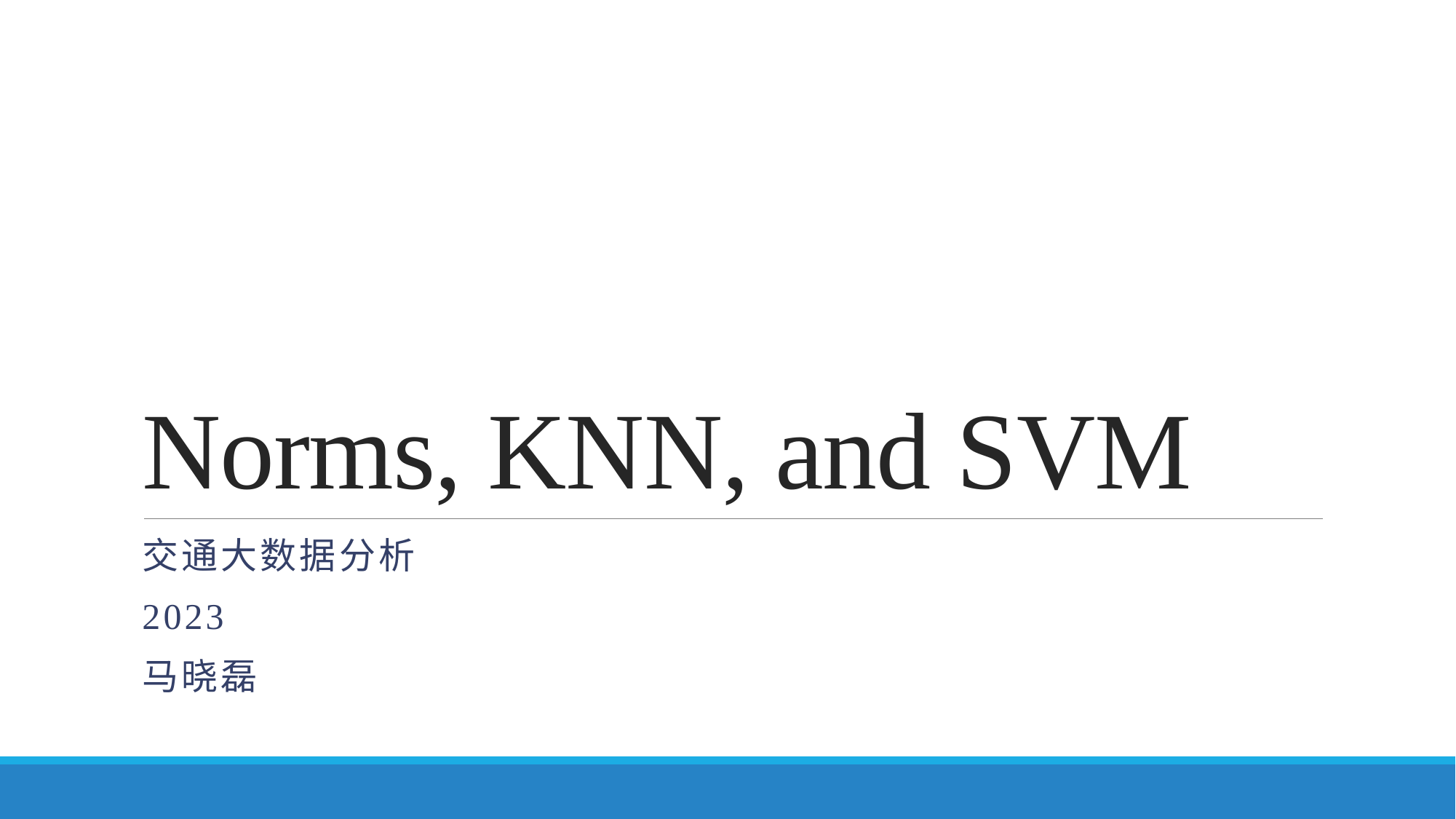

# Norms, KNN, and SVM
交通大数据分析
2023
马晓磊